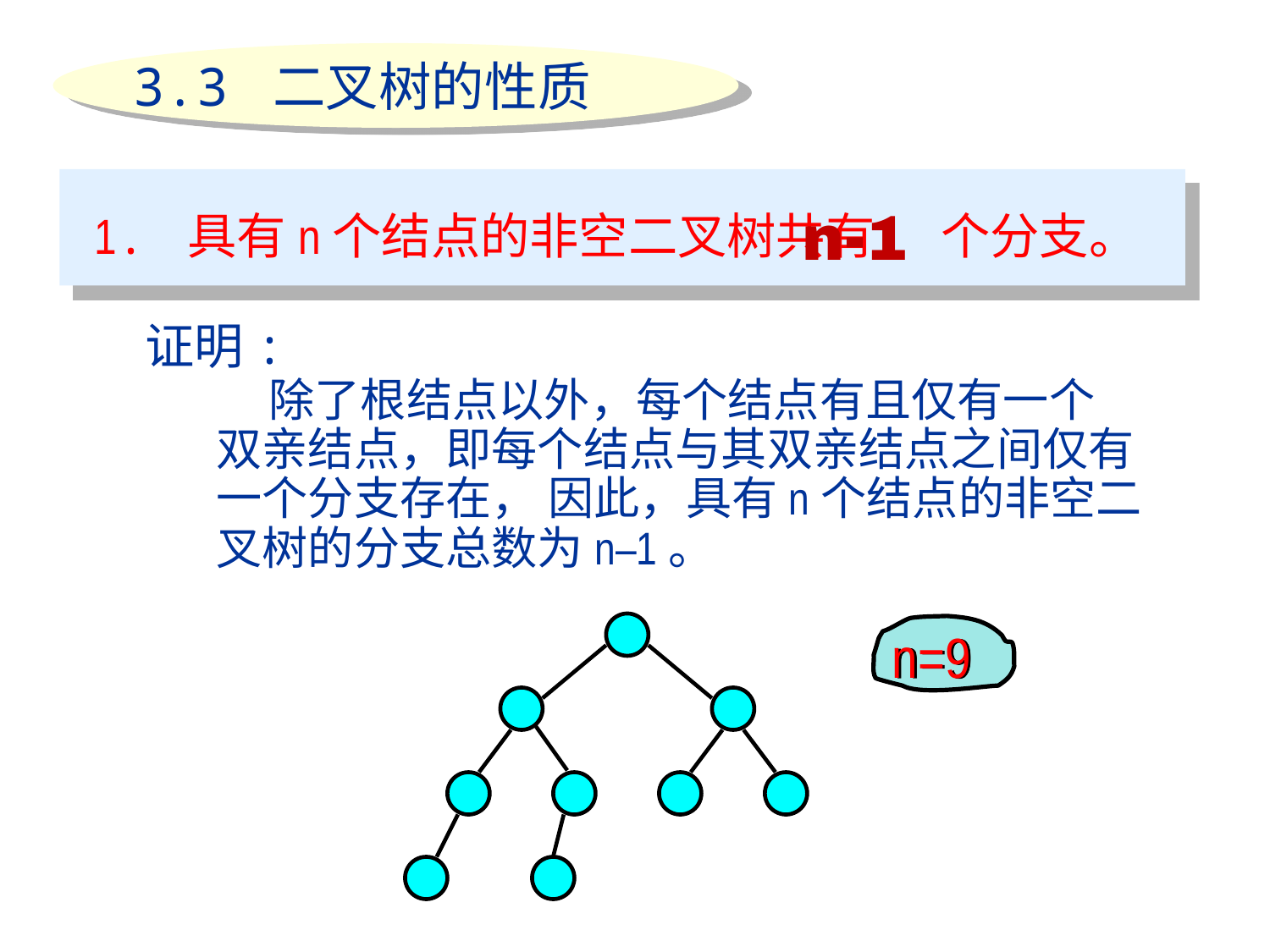

3.3 二叉树的性质

n-1
1. 具有n个结点的非空二叉树共有      个分支。
证明:
    除了根结点以外，每个结点有且仅有一个
双亲结点，即每个结点与其双亲结点之间仅有
一个分支存在， 因此，具有n个结点的非空二
叉树的分支总数为n–1。

n=9